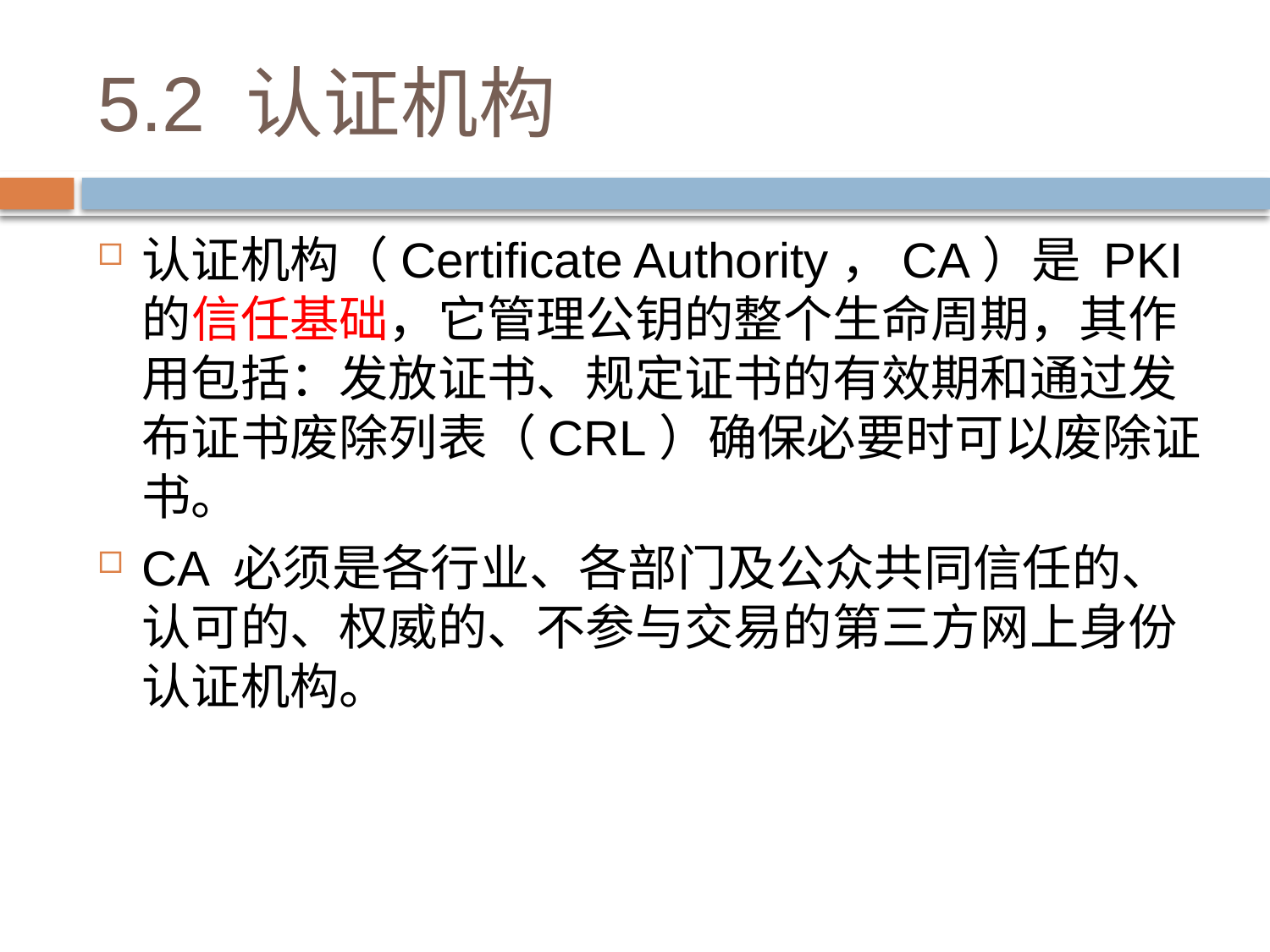

# 5.2 认证机构
认证机构（Certificate Authority，CA）是 PKI 的信任基础，它管理公钥的整个生命周期，其作用包括：发放证书、规定证书的有效期和通过发布证书废除列表（CRL）确保必要时可以废除证书。
CA 必须是各行业、各部门及公众共同信任的、认可的、权威的、不参与交易的第三方网上身份认证机构。